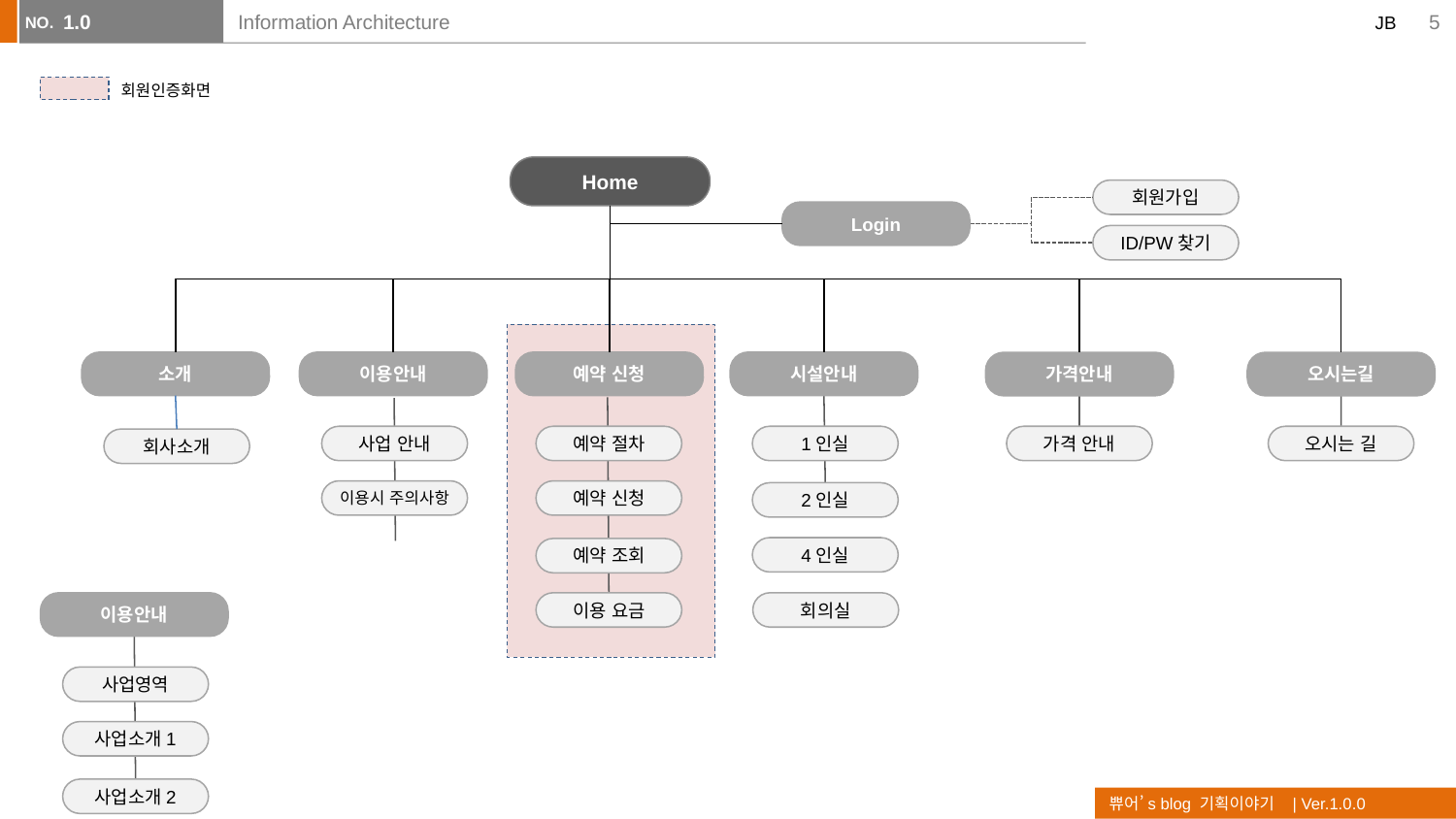

5
1.0
JB
# Information Architecture
회원인증화면

Home
회원가입
Login
ID/PW찾기

소개
이용안내
예약 신청
시설안내
가격안내
오시는길
사업 안내
예약 절차
1인실
가격 안내
오시는 길
회사소개
이용시 주의사항
예약 신청
2인실
4인실
예약 조회
이용안내
사업영역
사업소개1
사업소개2
이용 요금
회의실